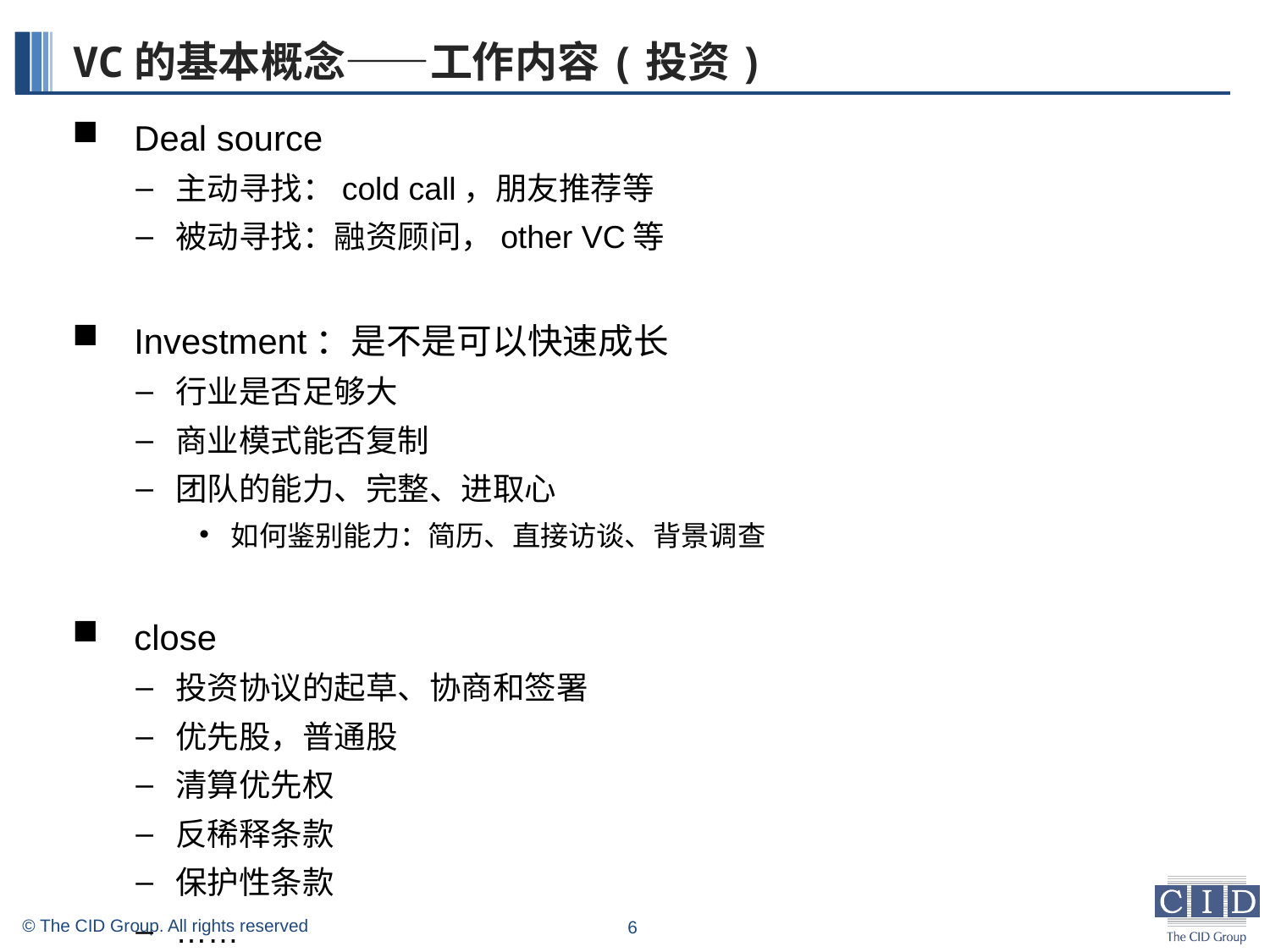

# VC的基本概念——工作内容(投资)
Deal source
主动寻找：cold call，朋友推荐等
被动寻找：融资顾问，other VC等

Investment：是不是可以快速成长
行业是否足够大
商业模式能否复制
团队的能力、完整、进取心
如何鉴别能力：简历、直接访谈、背景调查

close
投资协议的起草、协商和签署
优先股，普通股
清算优先权
反稀释条款
保护性条款
……